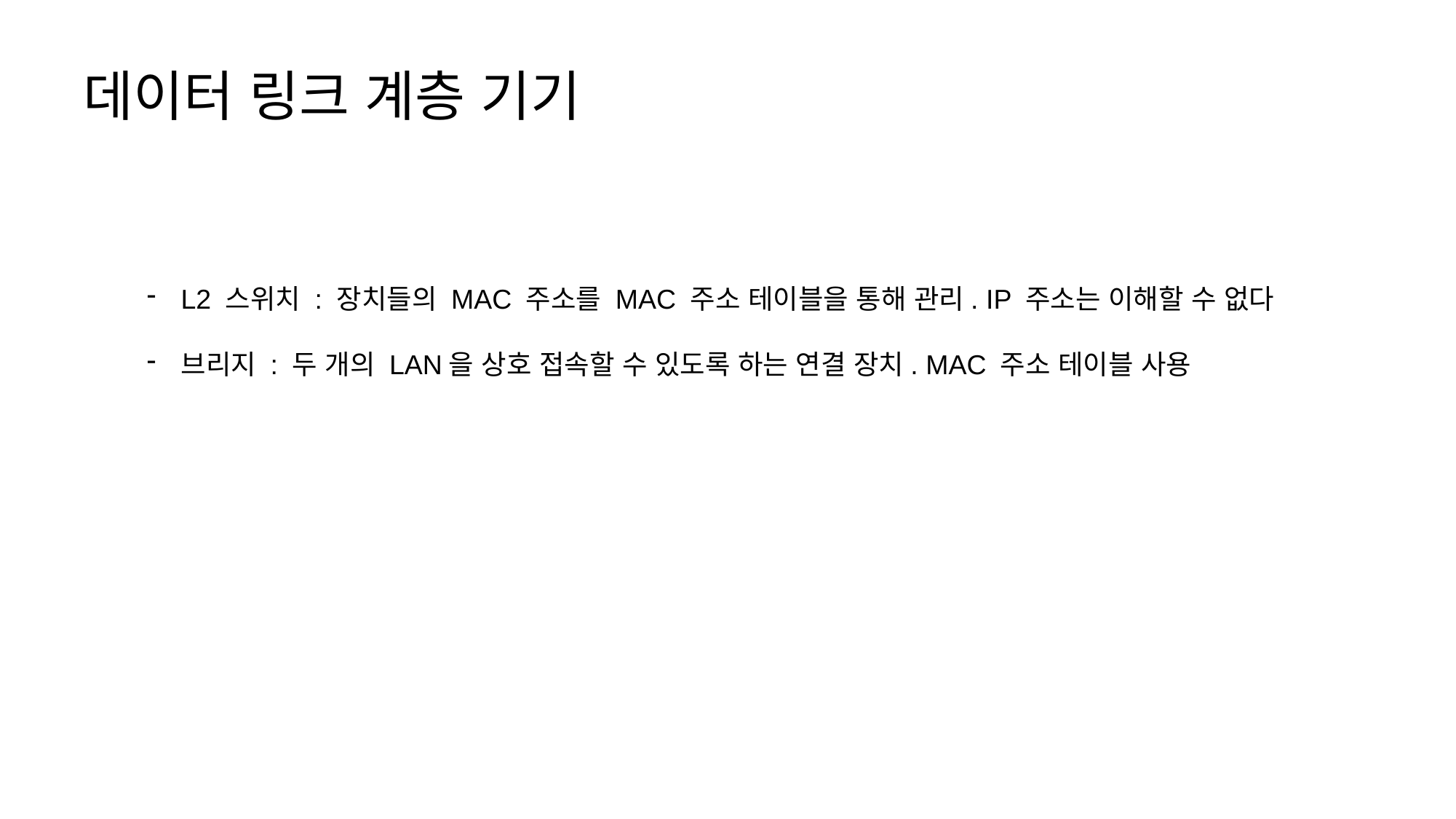

데이터 링크 계층 기기
L2 스위치 : 장치들의 MAC 주소를 MAC 주소 테이블을 통해 관리. IP 주소는 이해할 수 없다
브리지 : 두 개의 LAN을 상호 접속할 수 있도록 하는 연결 장치. MAC 주소 테이블 사용